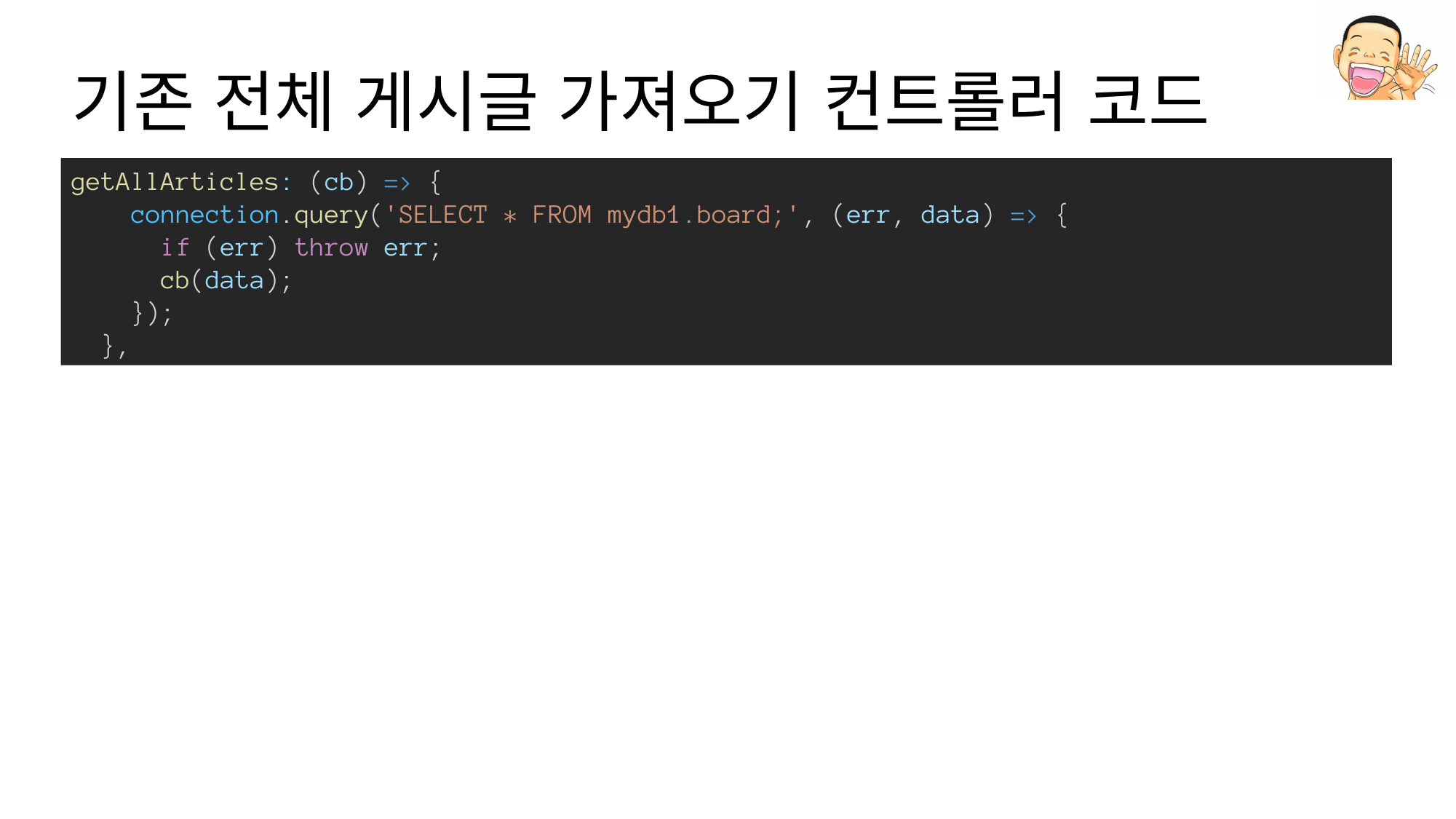

# 기존 전체 게시글 가져오기 컨트롤러 코드
getAllArticles: (cb) => {
    connection.query('SELECT * FROM mydb1.board;', (err, data) => {
      if (err) throw err;
      cb(data);
    });
  },